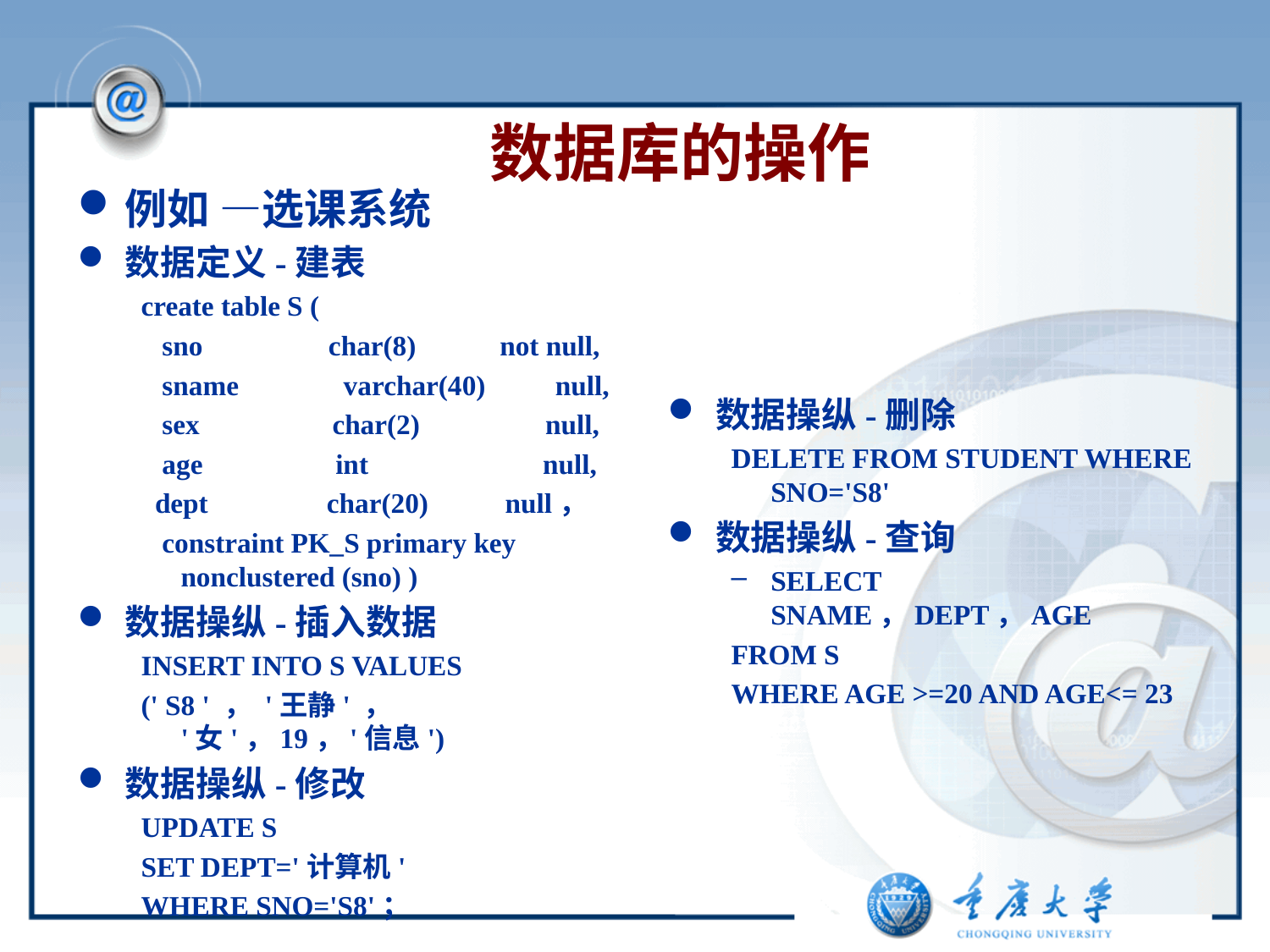

# 数据库的操作
例如 —选课系统
数据定义-建表
create table S (
   sno                  char(8)            not null,
   sname               varchar(40)          null,
   sex                   char(2)                  null,
   age                   int                         null,
  dept                 char(20)           null，
   constraint PK_S primary key nonclustered (sno) )
数据操纵-插入数据
INSERT INTO S VALUES
(' S8 ' ， '王静' ， '女'，19，'信息')
数据操纵-修改
UPDATE S
SET DEPT='计算机'
WHERE SNO='S8'；

数据操纵-删除
DELETE FROM STUDENT WHERE SNO='S8'
数据操纵-查询
SELECT SNAME，DEPT，AGE
FROM S
WHERE AGE >=20 AND AGE<= 23